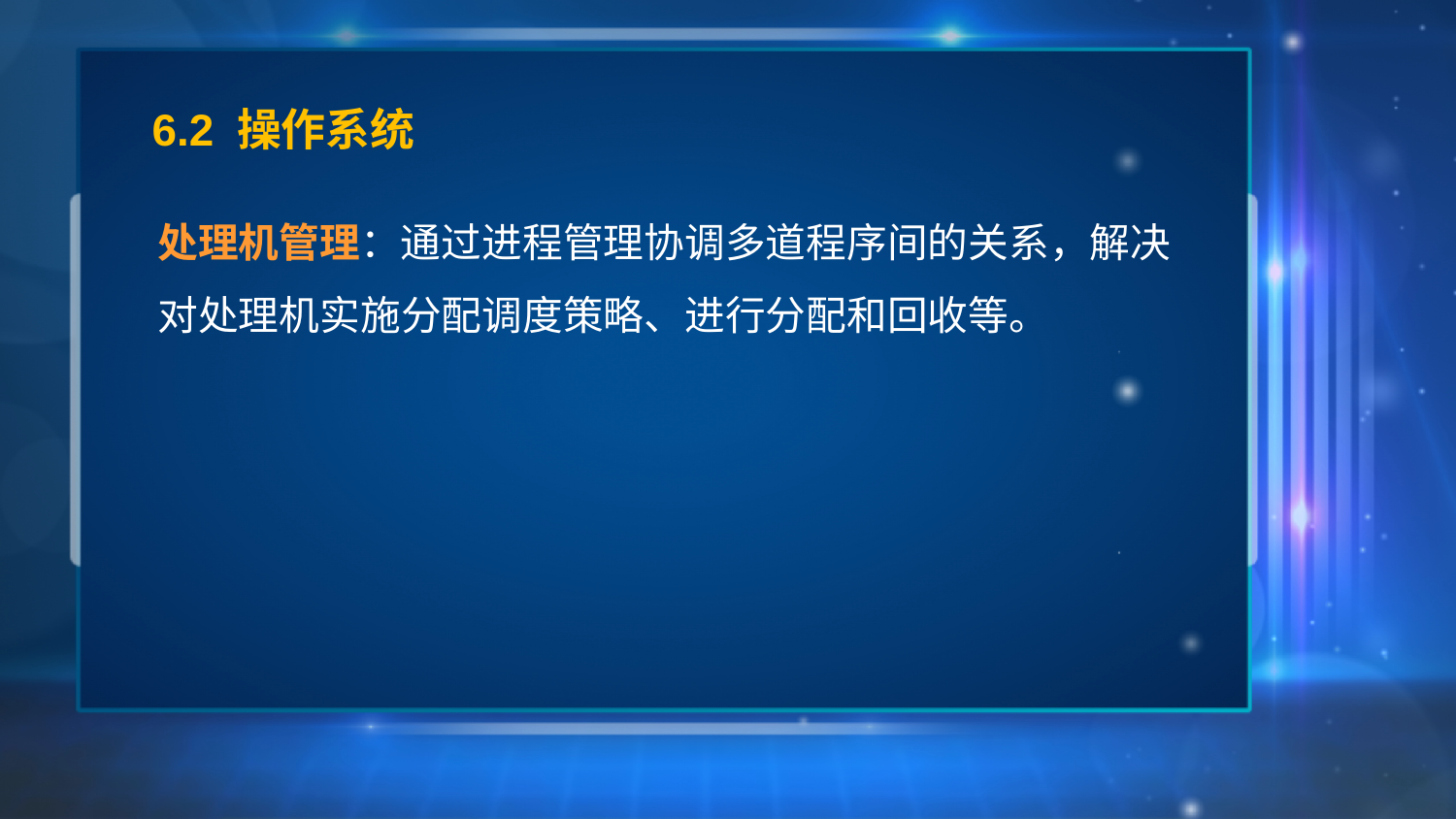

# 6.2 操作系统
处理机管理：通过进程管理协调多道程序间的关系，解决对处理机实施分配调度策略、进行分配和回收等。